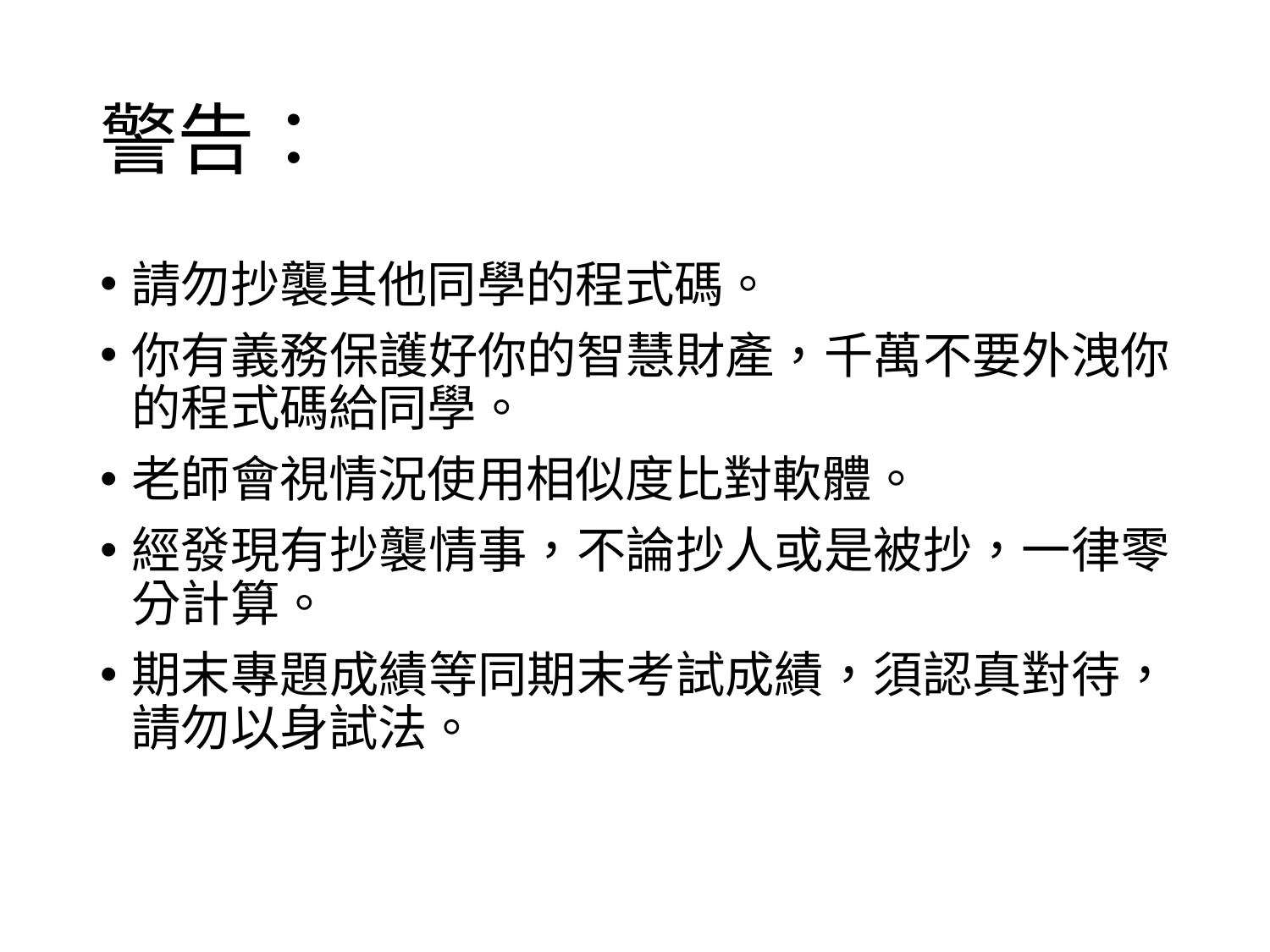

# 警告：
請勿抄襲其他同學的程式碼。
你有義務保護好你的智慧財產，千萬不要外洩你的程式碼給同學。
老師會視情況使用相似度比對軟體。
經發現有抄襲情事，不論抄人或是被抄，一律零分計算。
期末專題成績等同期末考試成績，須認真對待，請勿以身試法。